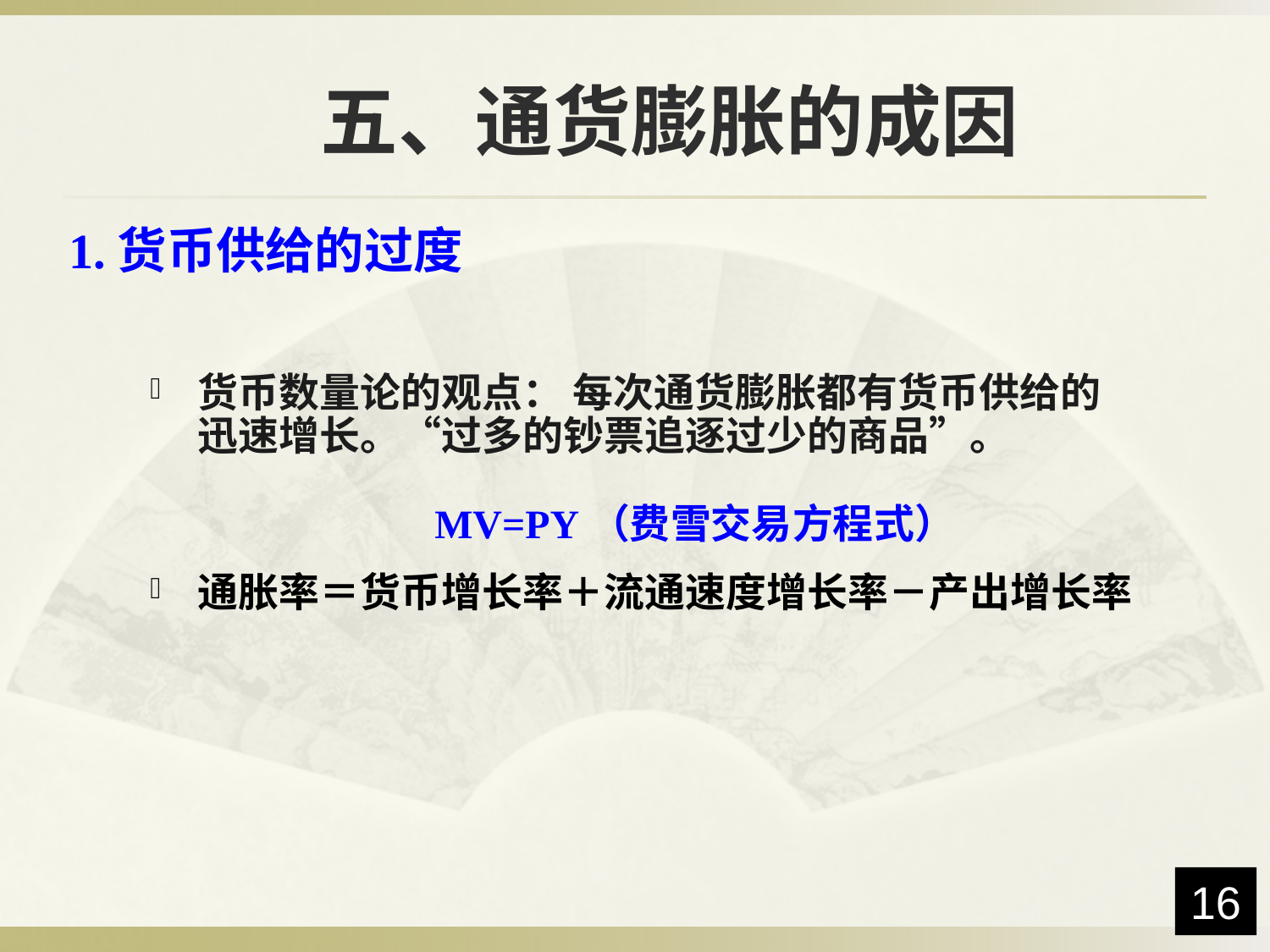

# 五、通货膨胀的成因
1.货币供给的过度
货币数量论的观点： 每次通货膨胀都有货币供给的迅速增长。“过多的钞票追逐过少的商品”。

                            MV=PY（费雪交易方程式）
通胀率＝货币增长率＋流通速度增长率－产出增长率
16